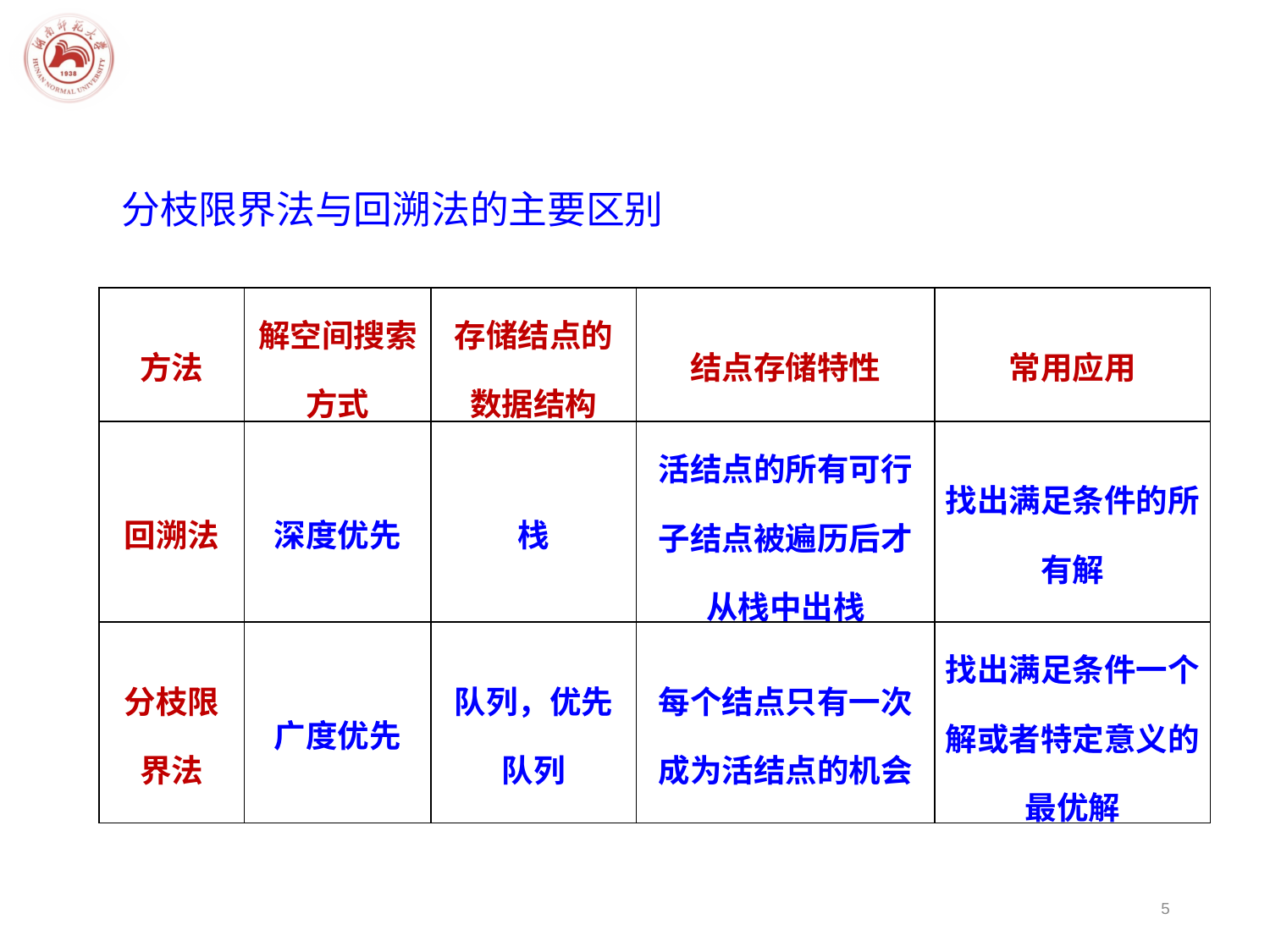

分枝限界法与回溯法的主要区别
| 方法 | 解空间搜索方式 | 存储结点的数据结构 | 结点存储特性 | 常用应用 |
| --- | --- | --- | --- | --- |
| 回溯法 | 深度优先 | 栈 | 活结点的所有可行子结点被遍历后才从栈中出栈 | 找出满足条件的所有解 |
| 分枝限界法 | 广度优先 | 队列，优先队列 | 每个结点只有一次成为活结点的机会 | 找出满足条件一个解或者特定意义的最优解 |
5